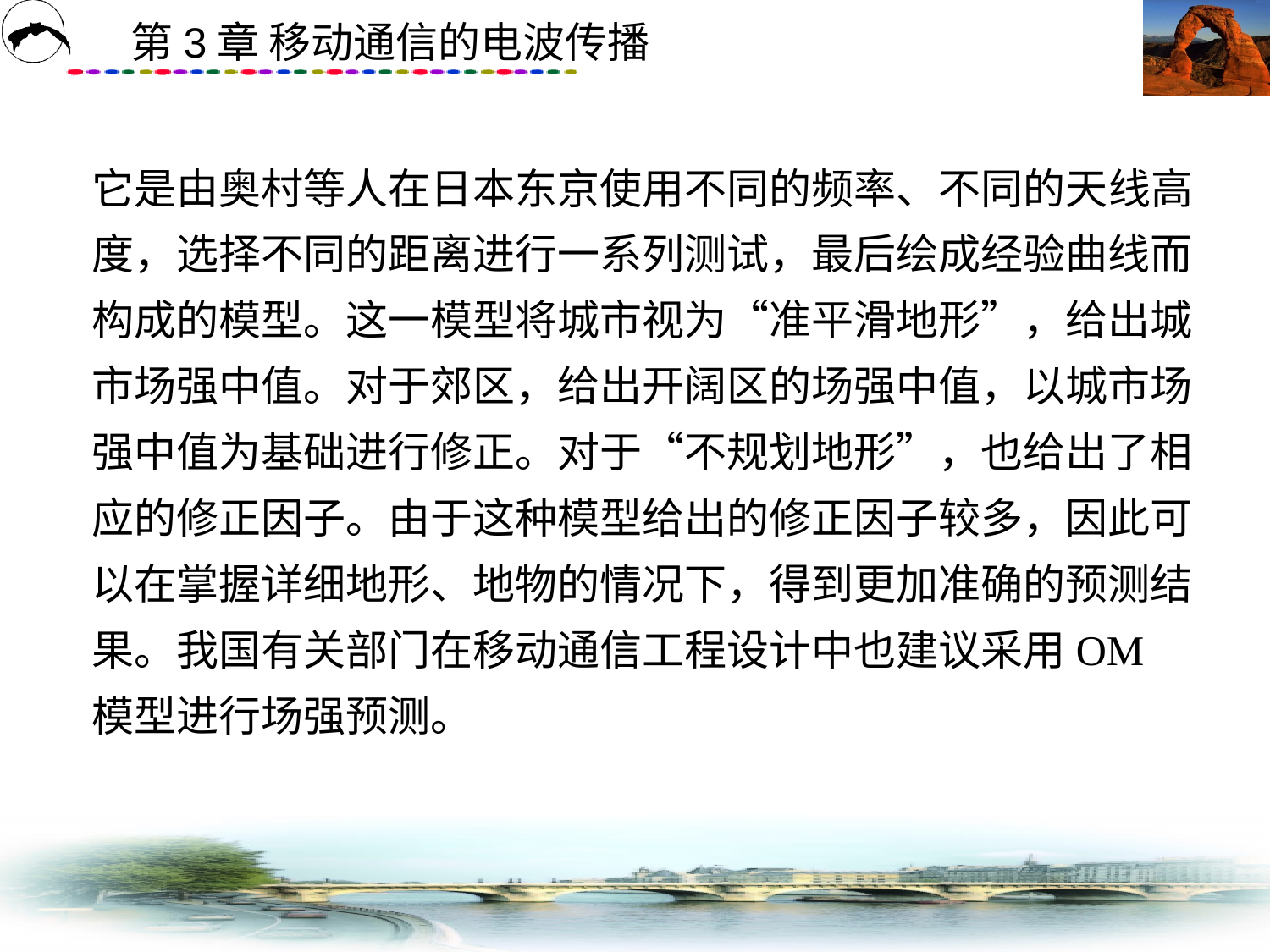

# 它是由奥村等人在日本东京使用不同的频率、不同的天线高度，选择不同的距离进行一系列测试，最后绘成经验曲线而构成的模型。这一模型将城市视为“准平滑地形”，给出城市场强中值。对于郊区，给出开阔区的场强中值，以城市场强中值为基础进行修正。对于“不规划地形”，也给出了相应的修正因子。由于这种模型给出的修正因子较多，因此可以在掌握详细地形、地物的情况下，得到更加准确的预测结果。我国有关部门在移动通信工程设计中也建议采用OM模型进行场强预测。